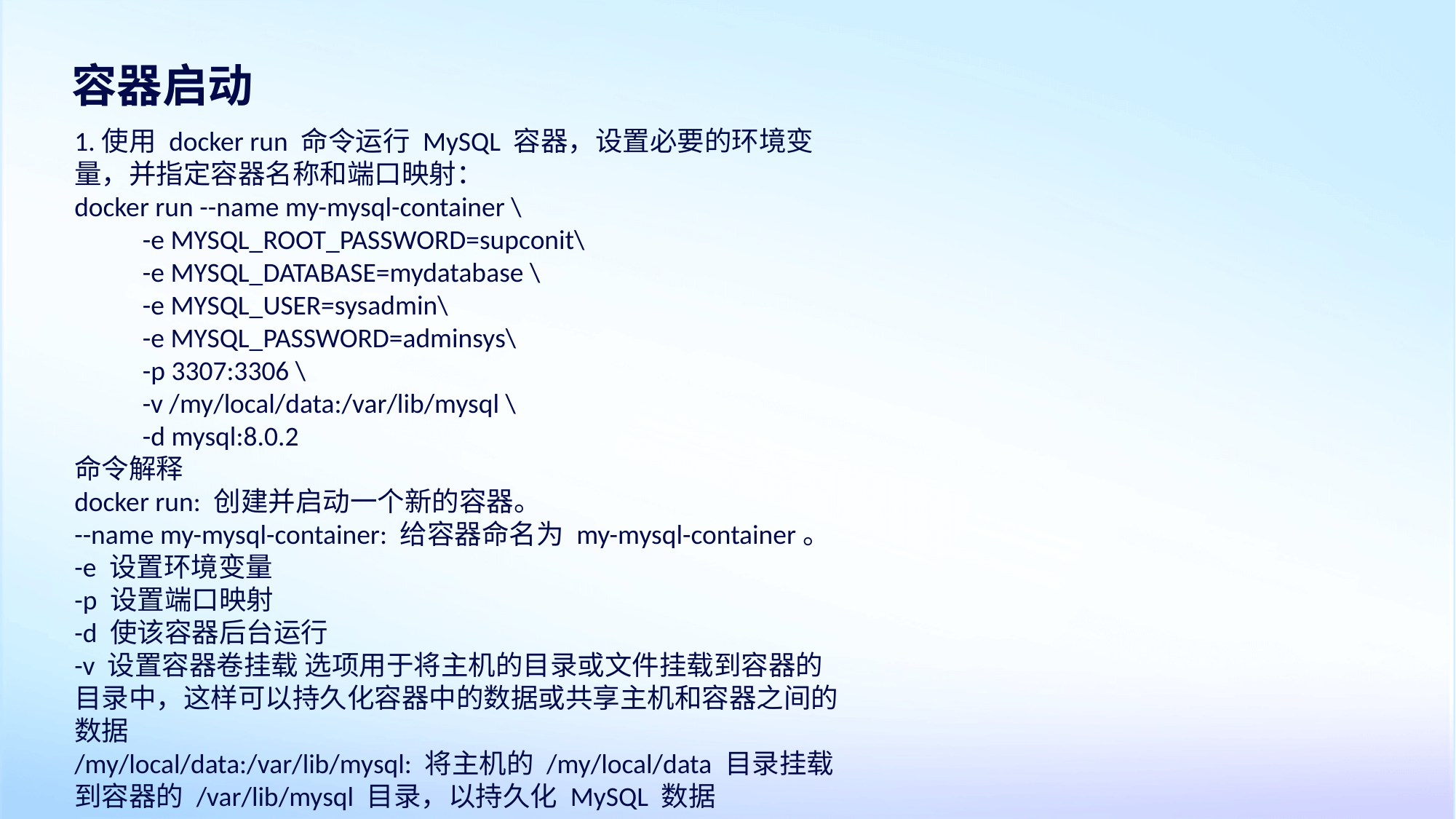

容器启动
1.使用 docker run 命令运行 MySQL 容器，设置必要的环境变量，并指定容器名称和端口映射：
docker run --name my-mysql-container \
           -e MYSQL_ROOT_PASSWORD=supconit\
           -e MYSQL_DATABASE=mydatabase \
           -e MYSQL_USER=sysadmin\
           -e MYSQL_PASSWORD=adminsys\
           -p 3307:3306 \
           -v /my/local/data:/var/lib/mysql \
           -d mysql:8.0.2
命令解释
docker run: 创建并启动一个新的容器。
--name my-mysql-container: 给容器命名为 my-mysql-container。
-e 设置环境变量
-p 设置端口映射
-d 使该容器后台运行
-v 设置容器卷挂载 选项用于将主机的目录或文件挂载到容器的目录中，这样可以持久化容器中的数据或共享主机和容器之间的数据
/my/local/data:/var/lib/mysql: 将主机的 /my/local/data 目录挂载到容器的 /var/lib/mysql 目录，以持久化 MySQL 数据